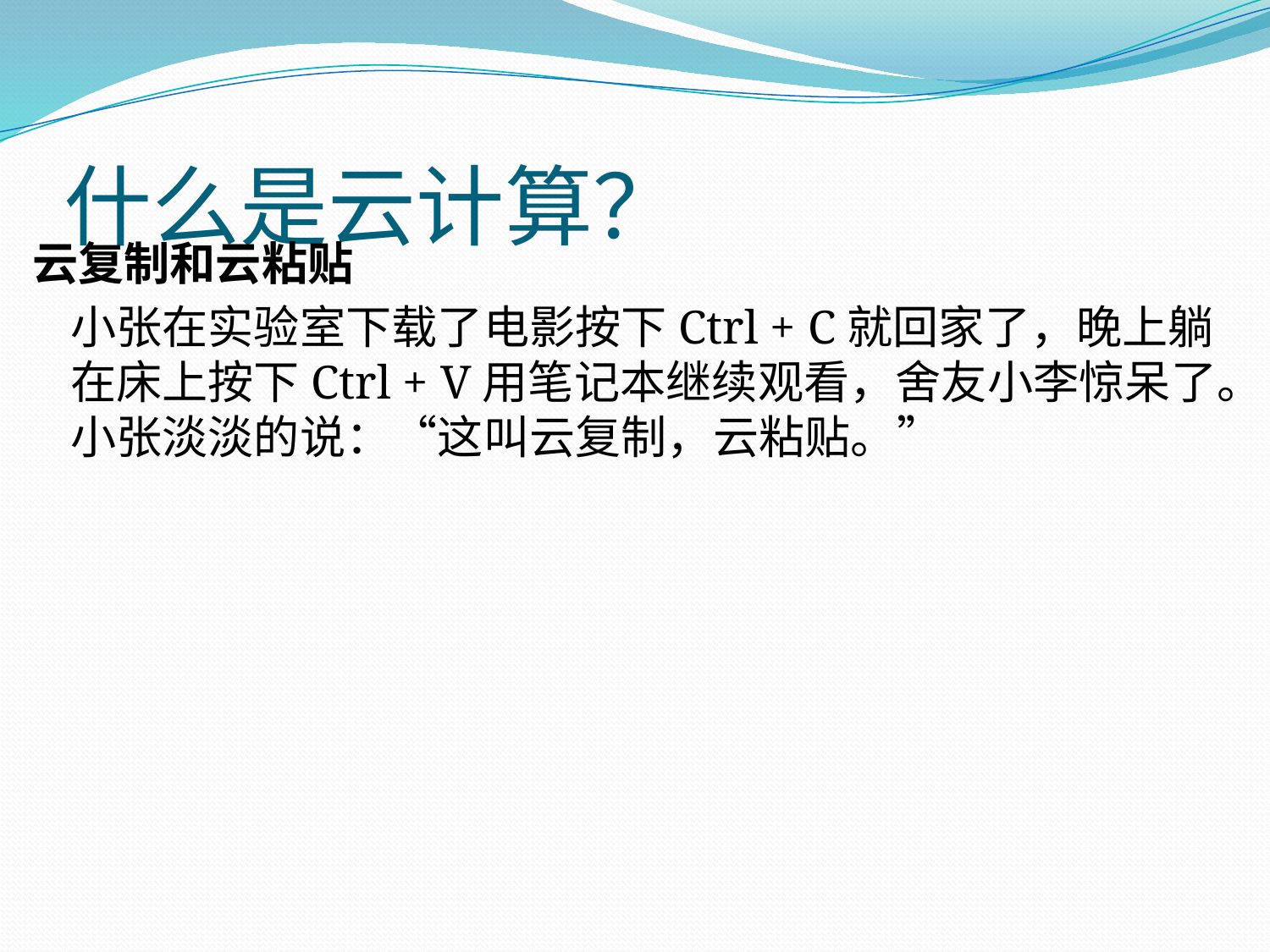

# 什么是云计算？
云复制和云粘贴
	小张在实验室下载了电影按下Ctrl + C就回家了，晚上躺在床上按下Ctrl + V用笔记本继续观看，舍友小李惊呆了。小张淡淡的说：“这叫云复制，云粘贴。”